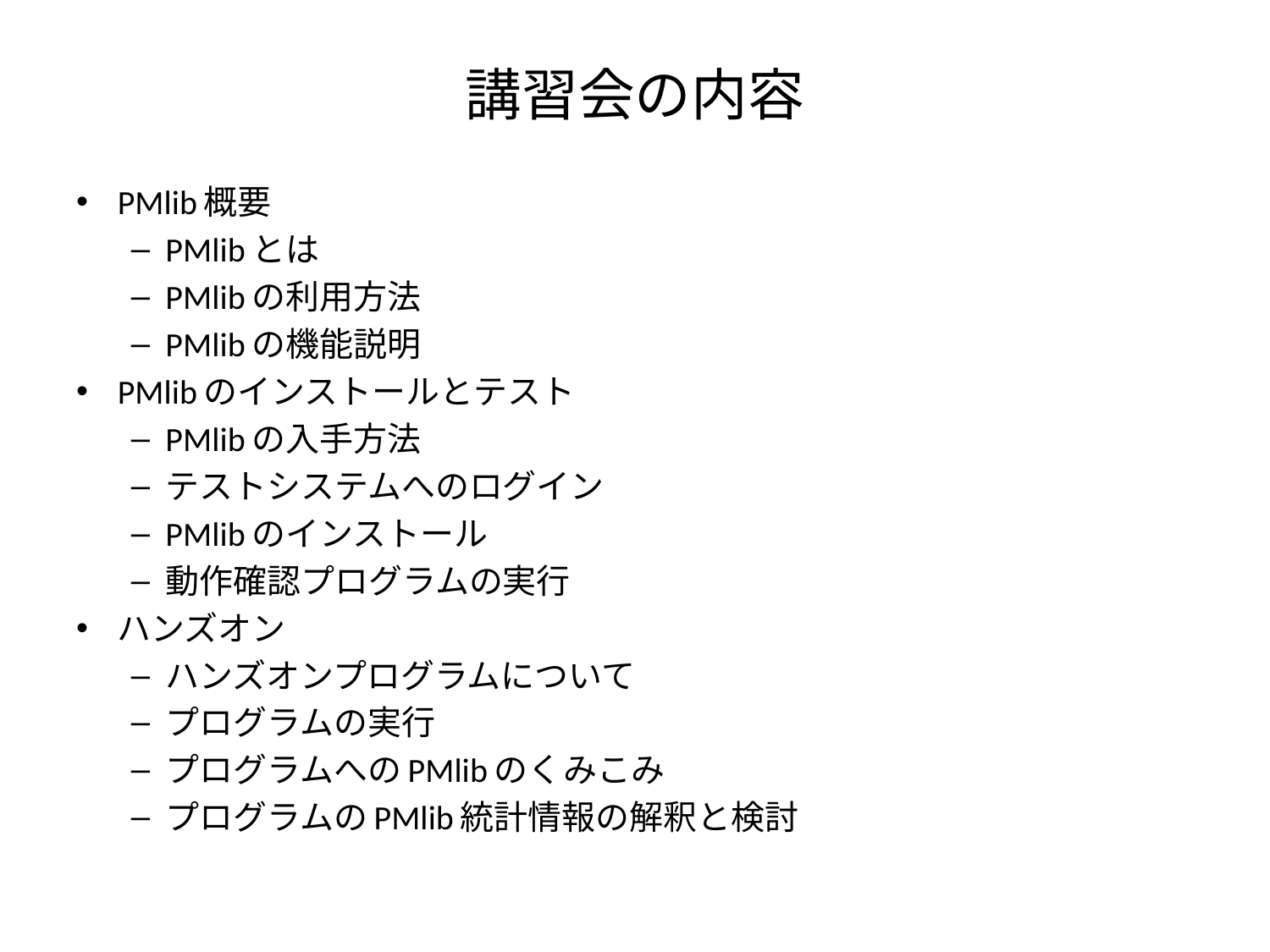

# 講習会の内容
PMlib概要
PMlibとは
PMlibの利用方法
PMlibの機能説明
PMlibのインストールとテスト
PMlibの入手方法
テストシステムへのログイン
PMlibのインストール
動作確認プログラムの実行
ハンズオン
ハンズオンプログラムについて
プログラムの実行
プログラムへのPMlibのくみこみ
プログラムのPMlib統計情報の解釈と検討